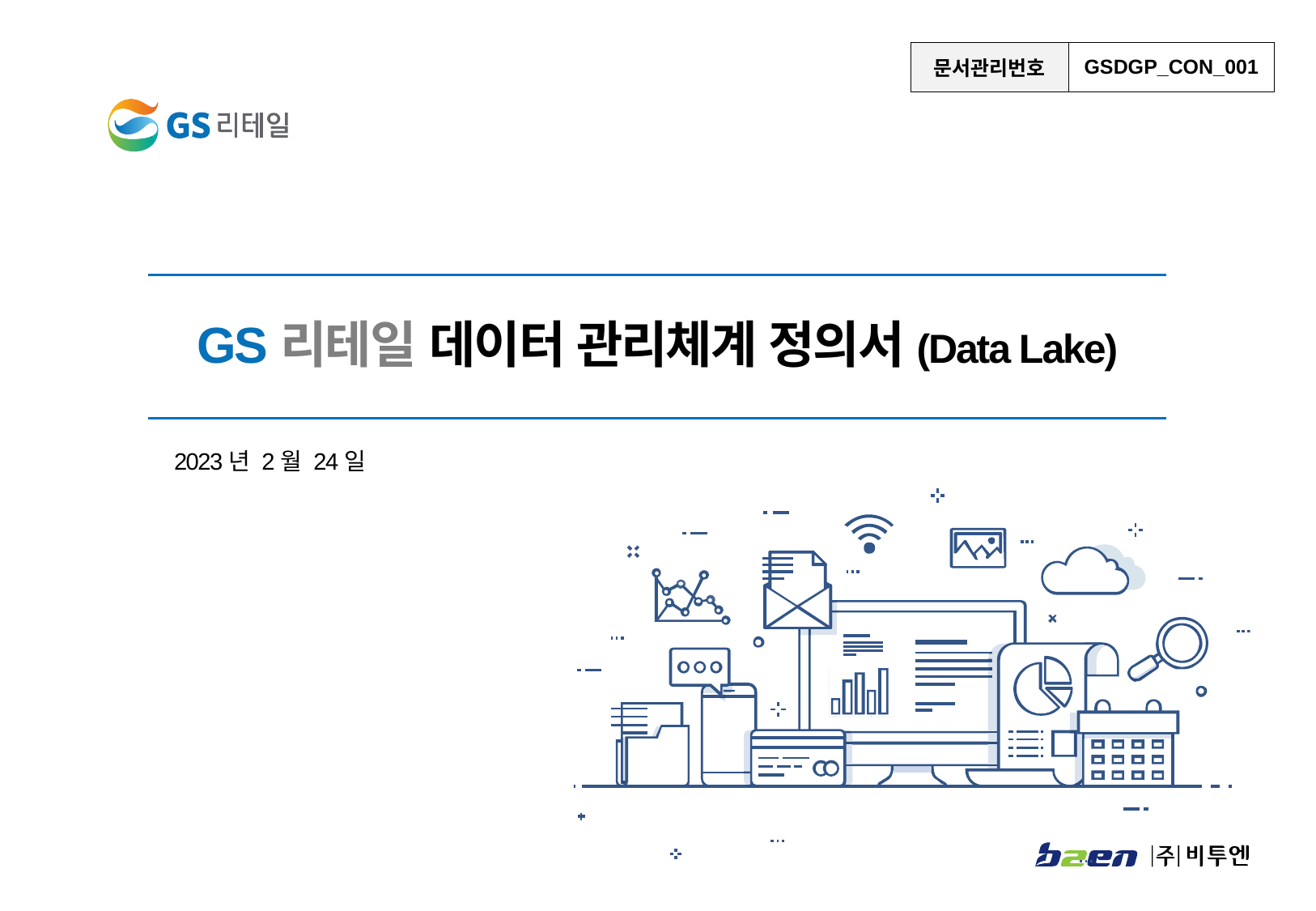

| 문서관리번호 | GSDGP\_CON\_001 |
| --- | --- |

GS리테일 데이터 관리체계 정의서(Data Lake)
2023년 2월 24일